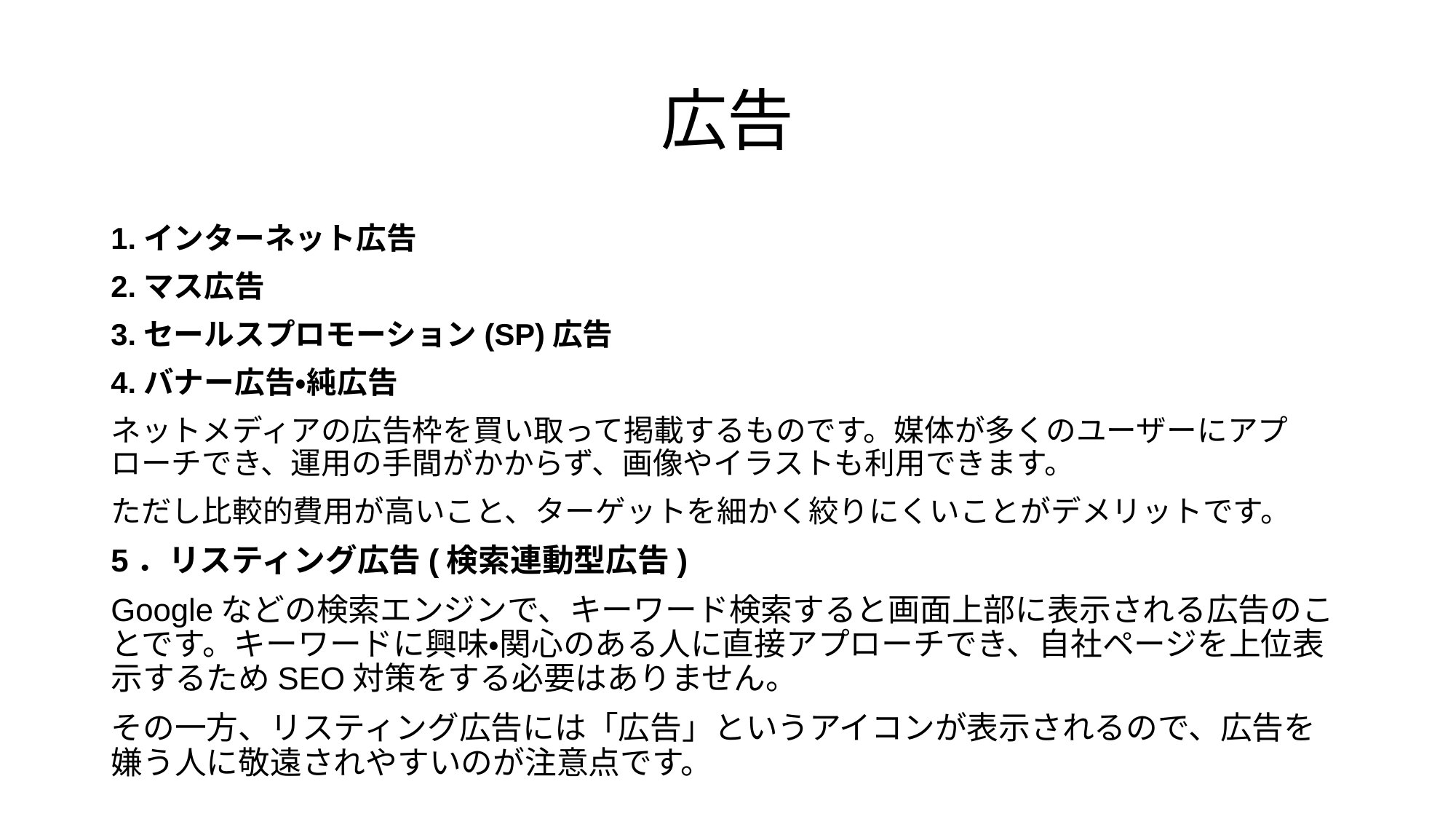

# 広告
1.インターネット広告
2.マス広告
3.セールスプロモーション(SP)広告
4.バナー広告・純広告
ネットメディアの広告枠を買い取って掲載するものです。媒体が多くのユーザーにアプローチでき、運用の手間がかからず、画像やイラストも利用できます。
ただし比較的費用が高いこと、ターゲットを細かく絞りにくいことがデメリットです。
5．リスティング広告(検索連動型広告)
Googleなどの検索エンジンで、キーワード検索すると画面上部に表示される広告のことです。キーワードに興味・関心のある人に直接アプローチでき、自社ページを上位表示するためSEO対策をする必要はありません。
その一方、リスティング広告には「広告」というアイコンが表示されるので、広告を嫌う人に敬遠されやすいのが注意点です。